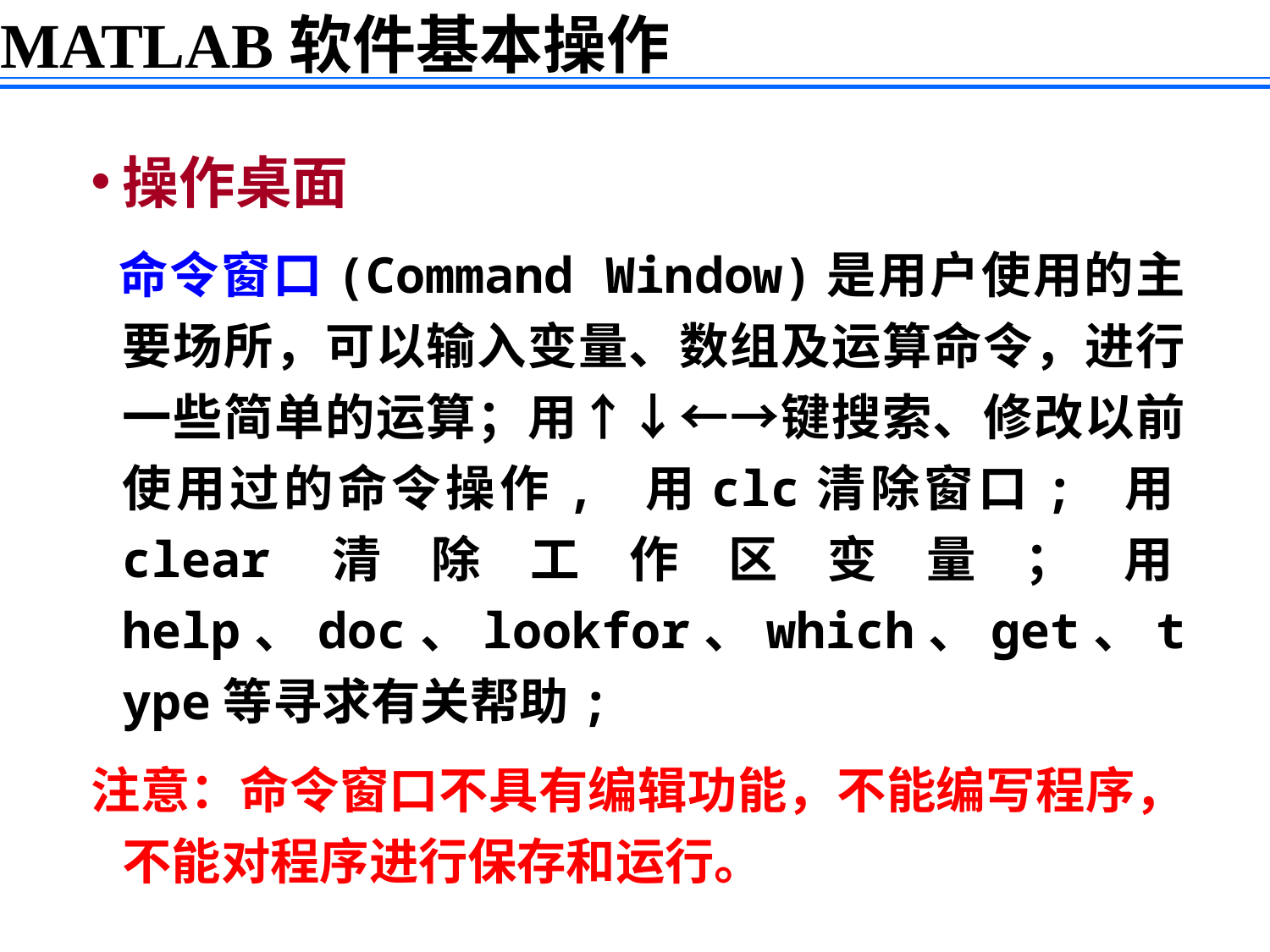

MATLAB软件基本操作

操作桌面
 命令窗口(Command Window)是用户使用的主要场所，可以输入变量、数组及运算命令，进行一些简单的运算；用↑↓←→键搜索、修改以前使用过的命令操作, 用clc清除窗口; 用clear清除工作区变量；用help、doc、lookfor、which、get、type等寻求有关帮助;
注意：命令窗口不具有编辑功能，不能编写程序，不能对程序进行保存和运行。